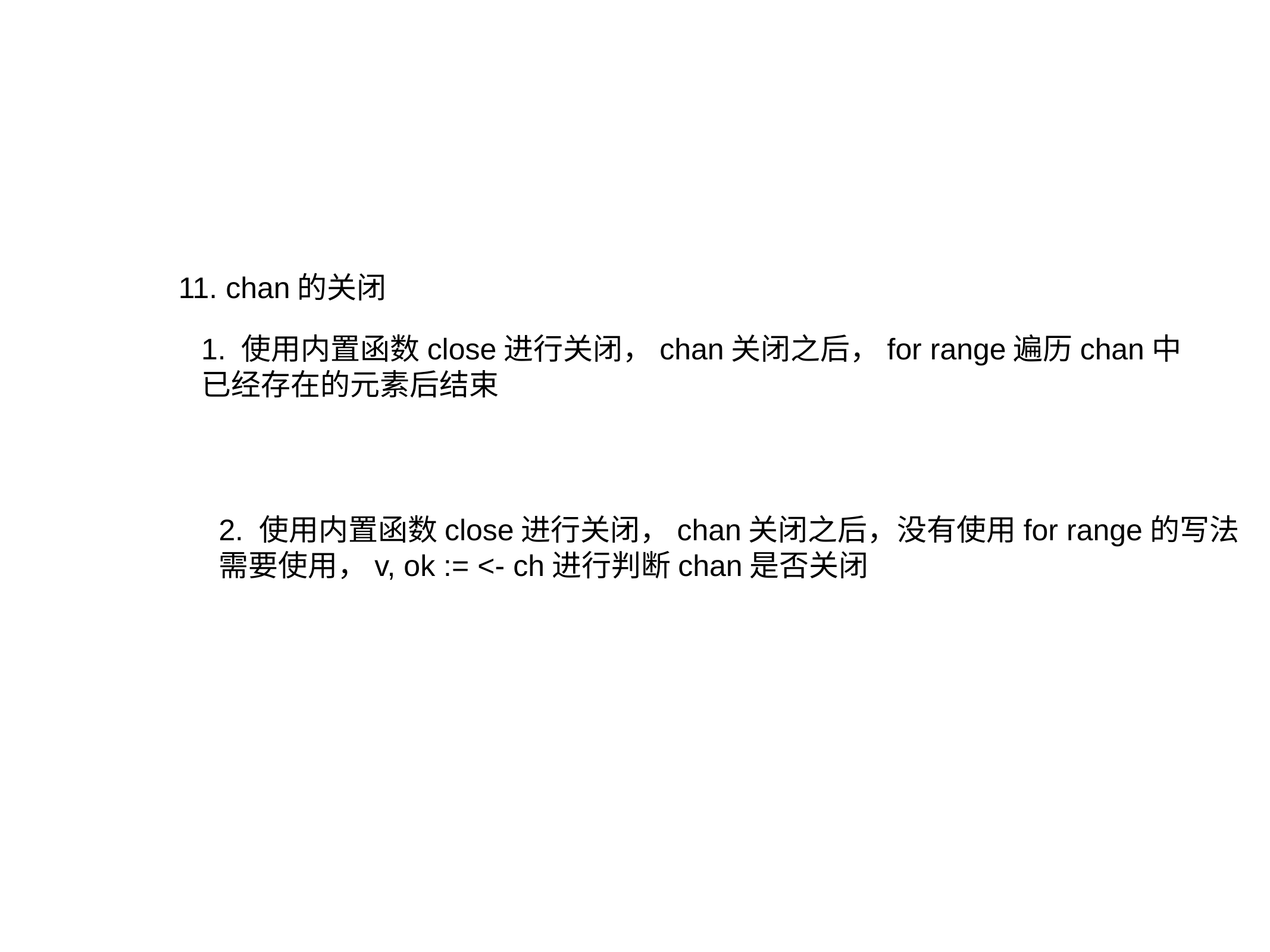

11. chan的关闭
1. 使用内置函数close进行关闭，chan关闭之后，for range遍历chan中
已经存在的元素后结束
2. 使用内置函数close进行关闭，chan关闭之后，没有使用for range的写法
需要使用，v, ok := <- ch进行判断chan是否关闭